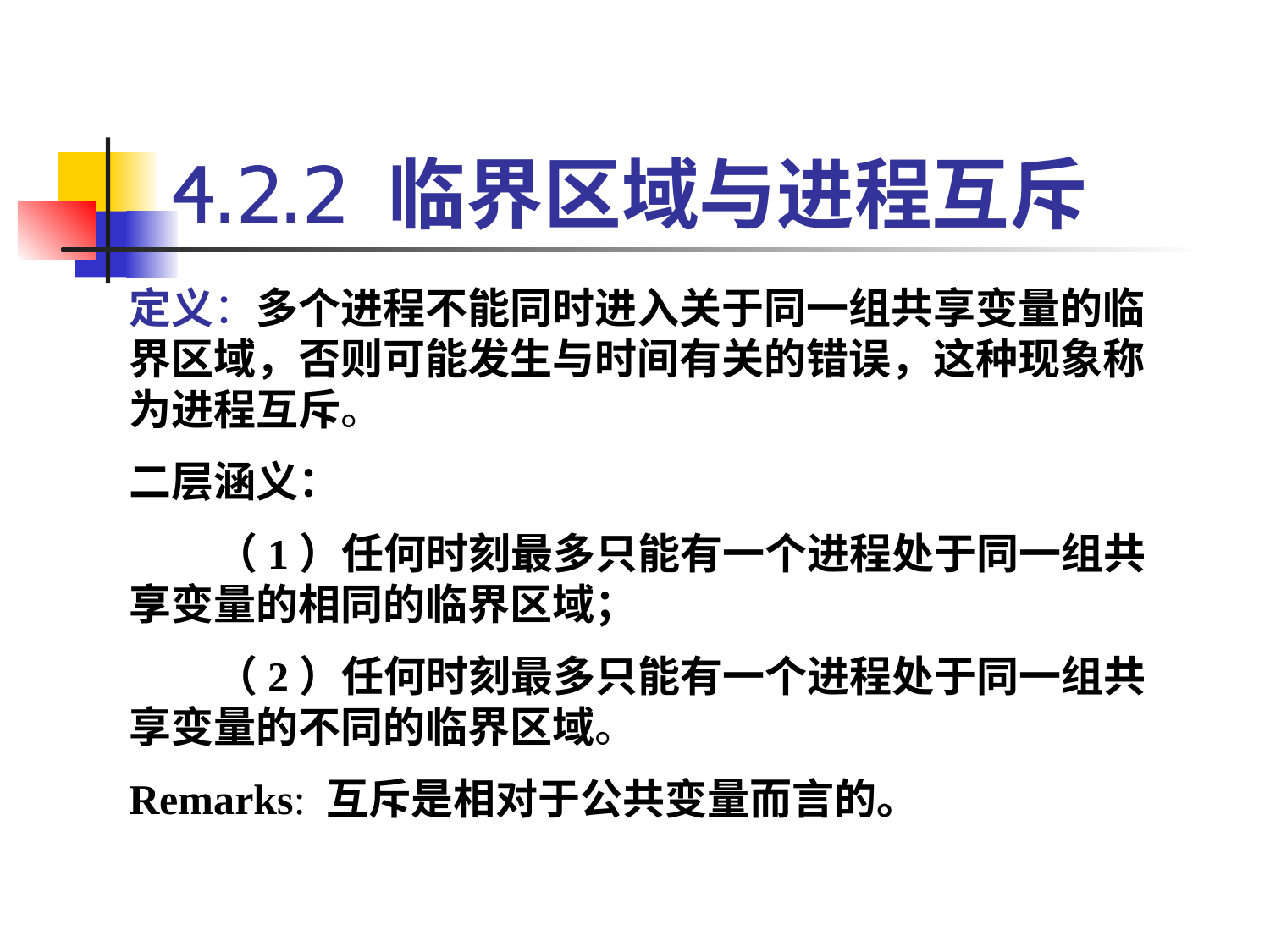

4.2.2 临界区域与进程互斥
定义：多个进程不能同时进入关于同一组共享变量的临界区域，否则可能发生与时间有关的错误，这种现象称为进程互斥。
二层涵义：
        （1）任何时刻最多只能有一个进程处于同一组共享变量的相同的临界区域；
        （2）任何时刻最多只能有一个进程处于同一组共享变量的不同的临界区域。
Remarks: 互斥是相对于公共变量而言的。